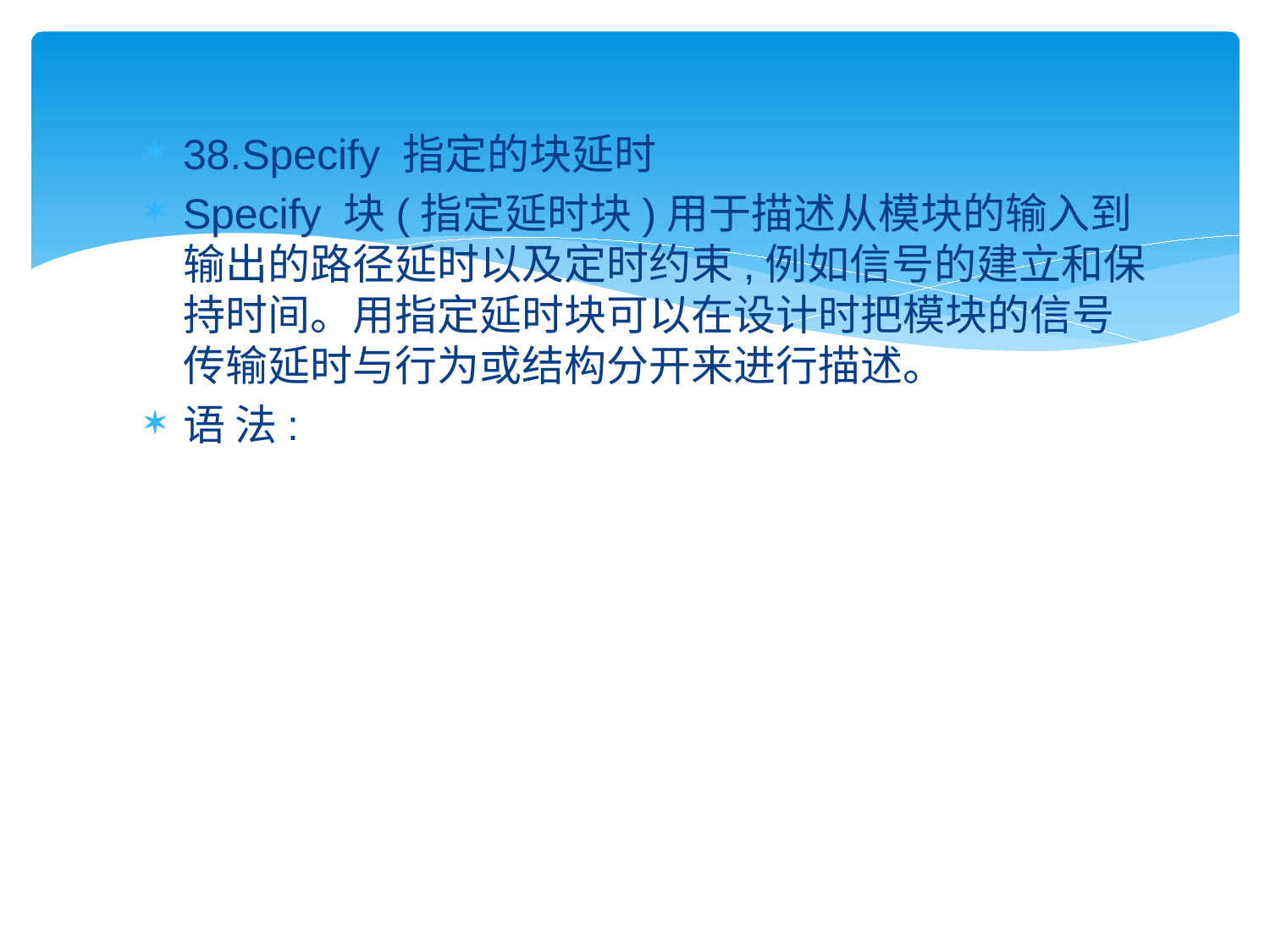

#
38.Specify 指定的块延时
Specify 块(指定延时块)用于描述从模块的输入到输出的路径延时以及定时约束,例如信号的建立和保持时间。用指定延时块可以在设计时把模块的信号传输延时与行为或结构分开来进行描述。
语 法: